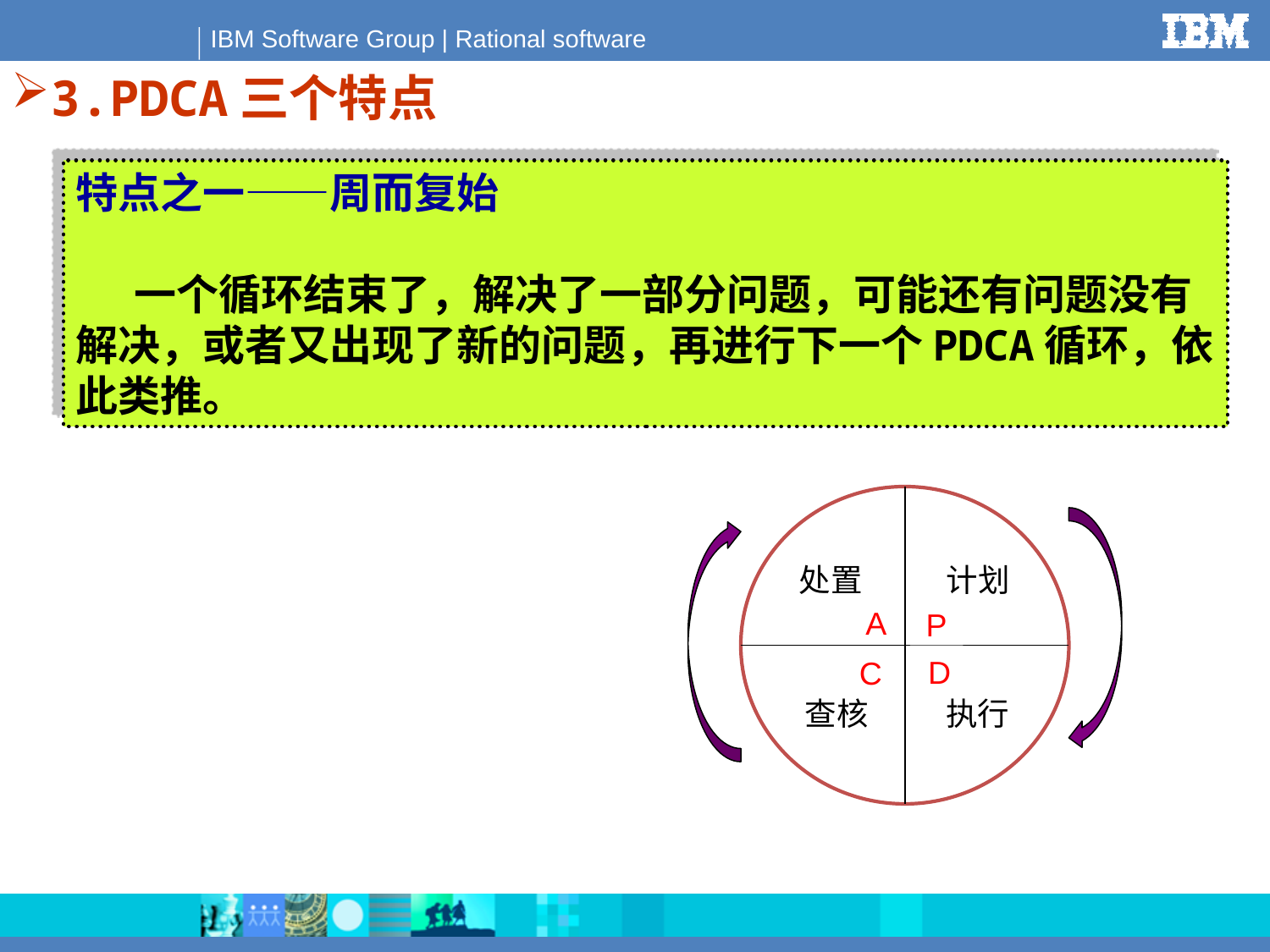

3.PDCA三个特点
特点之一——周而复始

     一个循环结束了，解决了一部分问题，可能还有问题没有解决，或者又出现了新的问题，再进行下一个PDCA循环，依此类推。

处置
计划
A
P
D
C
执行
查核